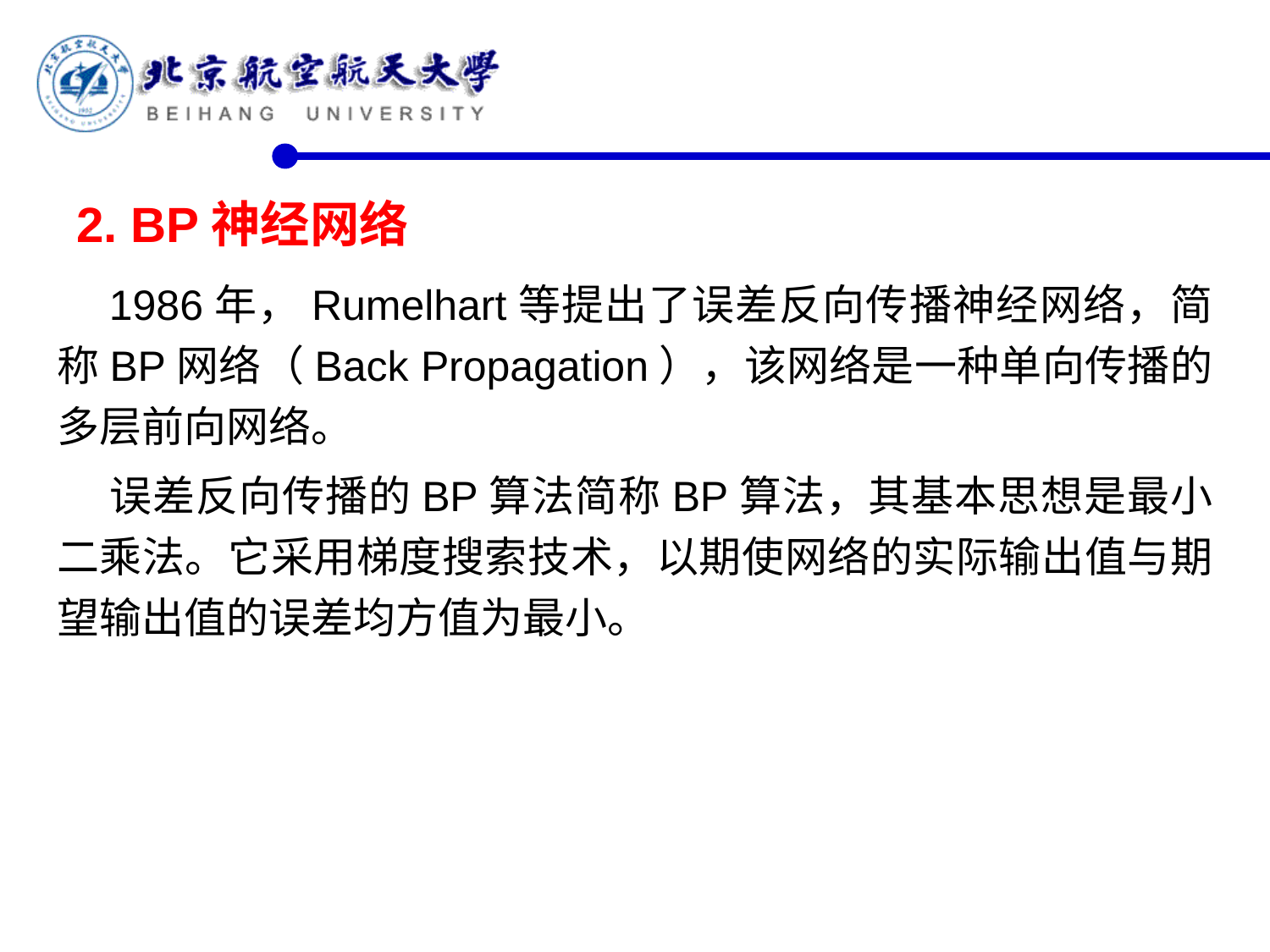

2. BP神经网络
    1986年，Rumelhart等提出了误差反向传播神经网络，简称BP网络（Back Propagation），该网络是一种单向传播的多层前向网络。
    误差反向传播的BP算法简称BP算法，其基本思想是最小二乘法。它采用梯度搜索技术，以期使网络的实际输出值与期望输出值的误差均方值为最小。